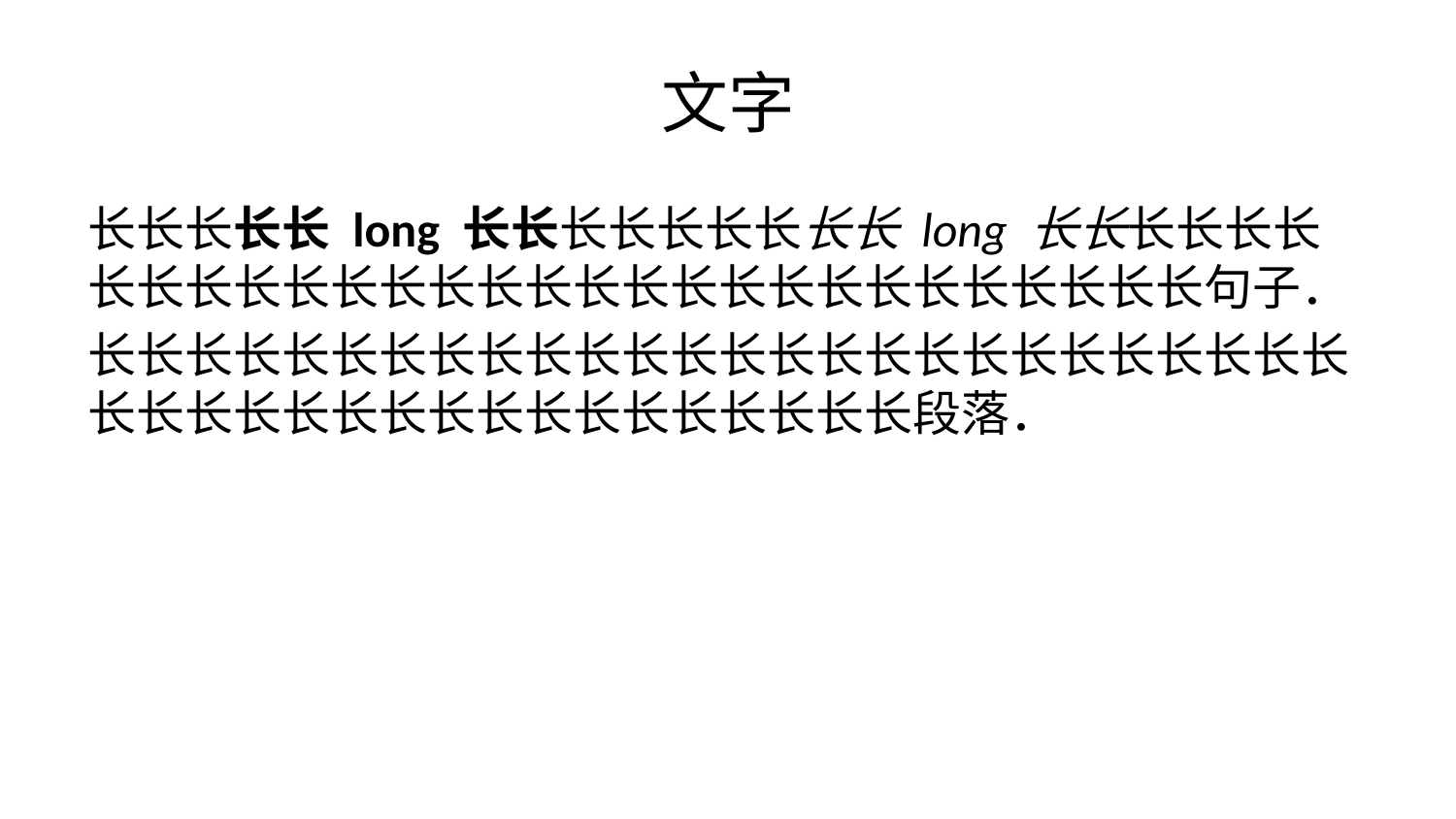

# 文字
长长长长长 long 长长长长长长长长长 long 长长长长长长长长长长长长长长长长长长长长长长长长长长长长长句子．
长长长长长长长长长长长长长长长长长长长长长长长长长长长长长长长长长长长长长长长长长长长段落．